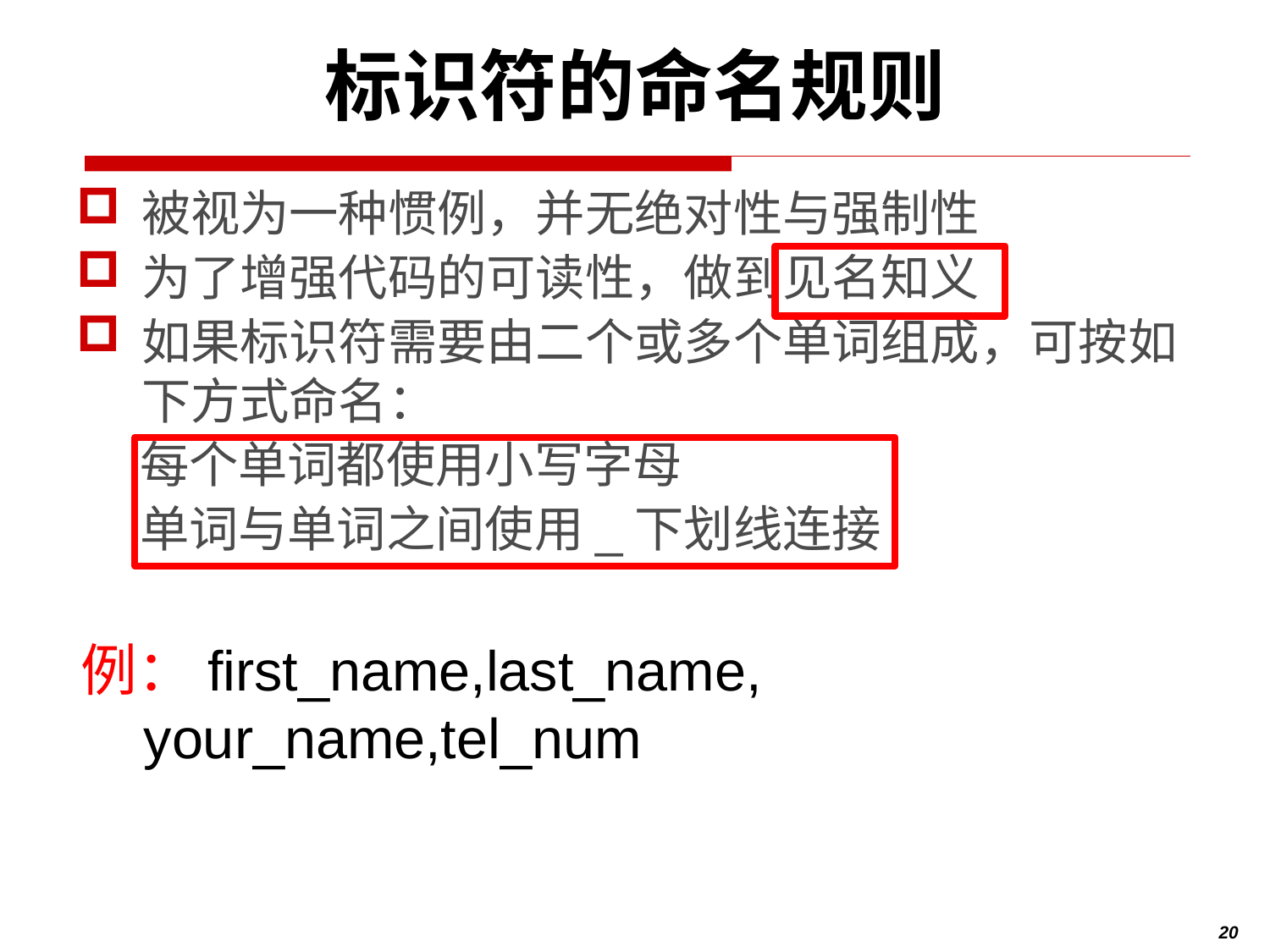

# 标识符的命名规则
被视为一种惯例，并无绝对性与强制性
为了增强代码的可读性，做到见名知义
如果标识符需要由二个或多个单词组成，可按如下方式命名：
每个单词都使用小写字母
单词与单词之间使用_下划线连接

例：first_name,last_name,
    your_name,tel_num
20